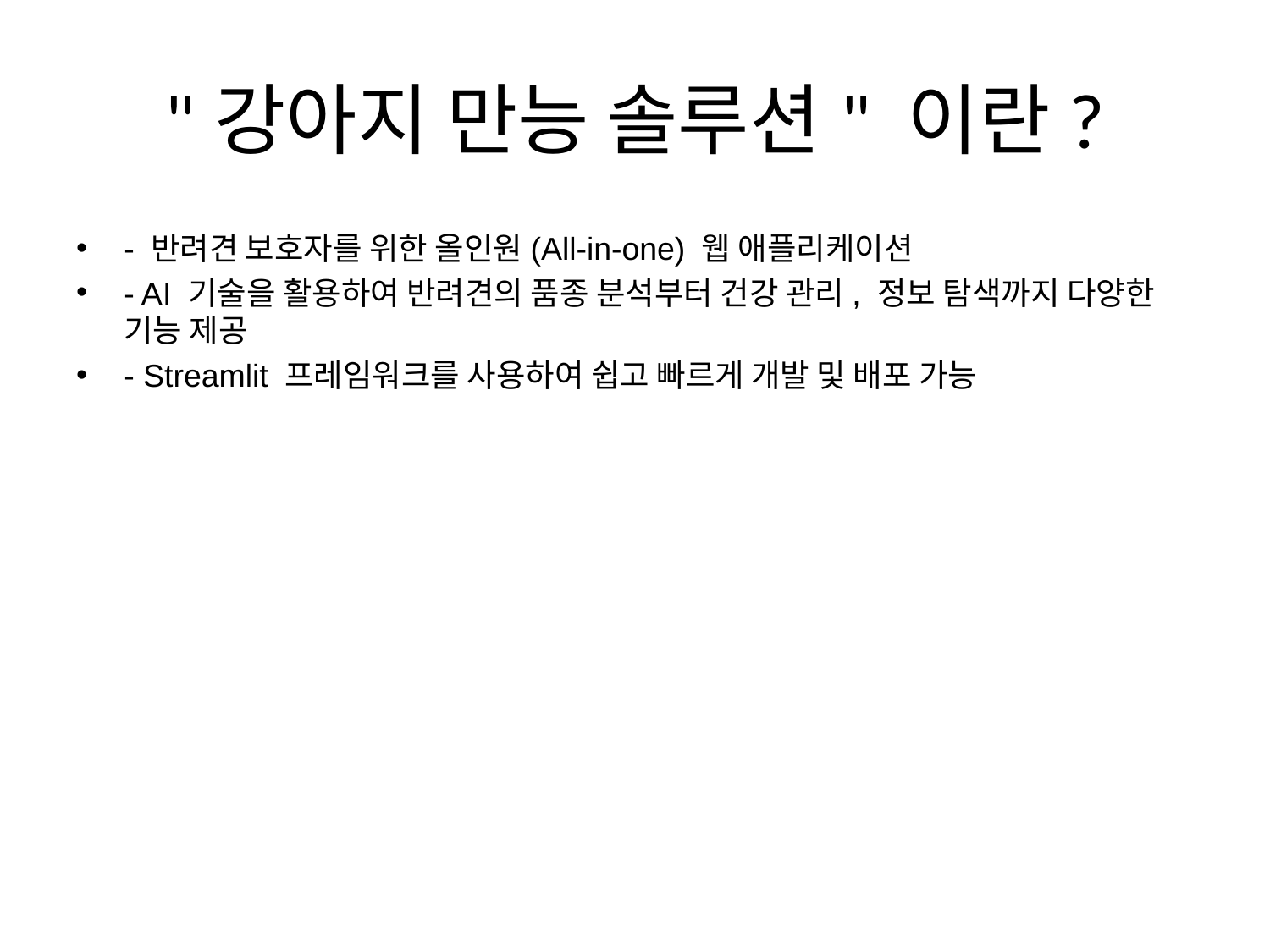

# "강아지 만능 솔루션" 이란?
- 반려견 보호자를 위한 올인원(All-in-one) 웹 애플리케이션
- AI 기술을 활용하여 반려견의 품종 분석부터 건강 관리, 정보 탐색까지 다양한 기능 제공
- Streamlit 프레임워크를 사용하여 쉽고 빠르게 개발 및 배포 가능